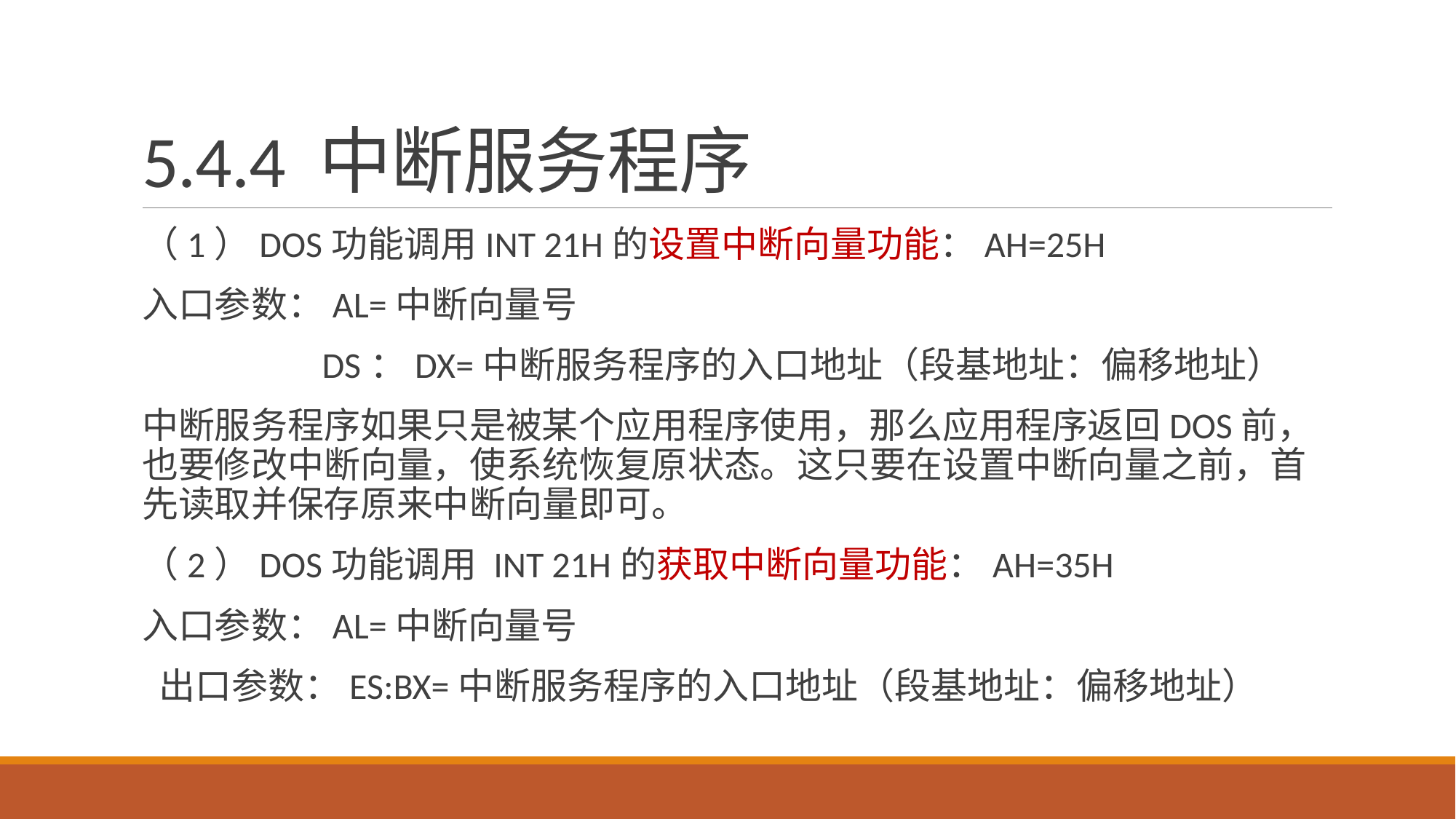

# 5.4.4 中断服务程序
（1）DOS功能调用INT 21H的设置中断向量功能：AH=25H
入口参数：AL=中断向量号
                      DS：DX=中断服务程序的入口地址（段基地址：偏移地址）
中断服务程序如果只是被某个应用程序使用，那么应用程序返回DOS前，也要修改中断向量，使系统恢复原状态。这只要在设置中断向量之前，首先读取并保存原来中断向量即可。
（2）DOS功能调用 INT 21H的获取中断向量功能：AH=35H
入口参数：AL=中断向量号
 出口参数：ES:BX=中断服务程序的入口地址（段基地址：偏移地址）